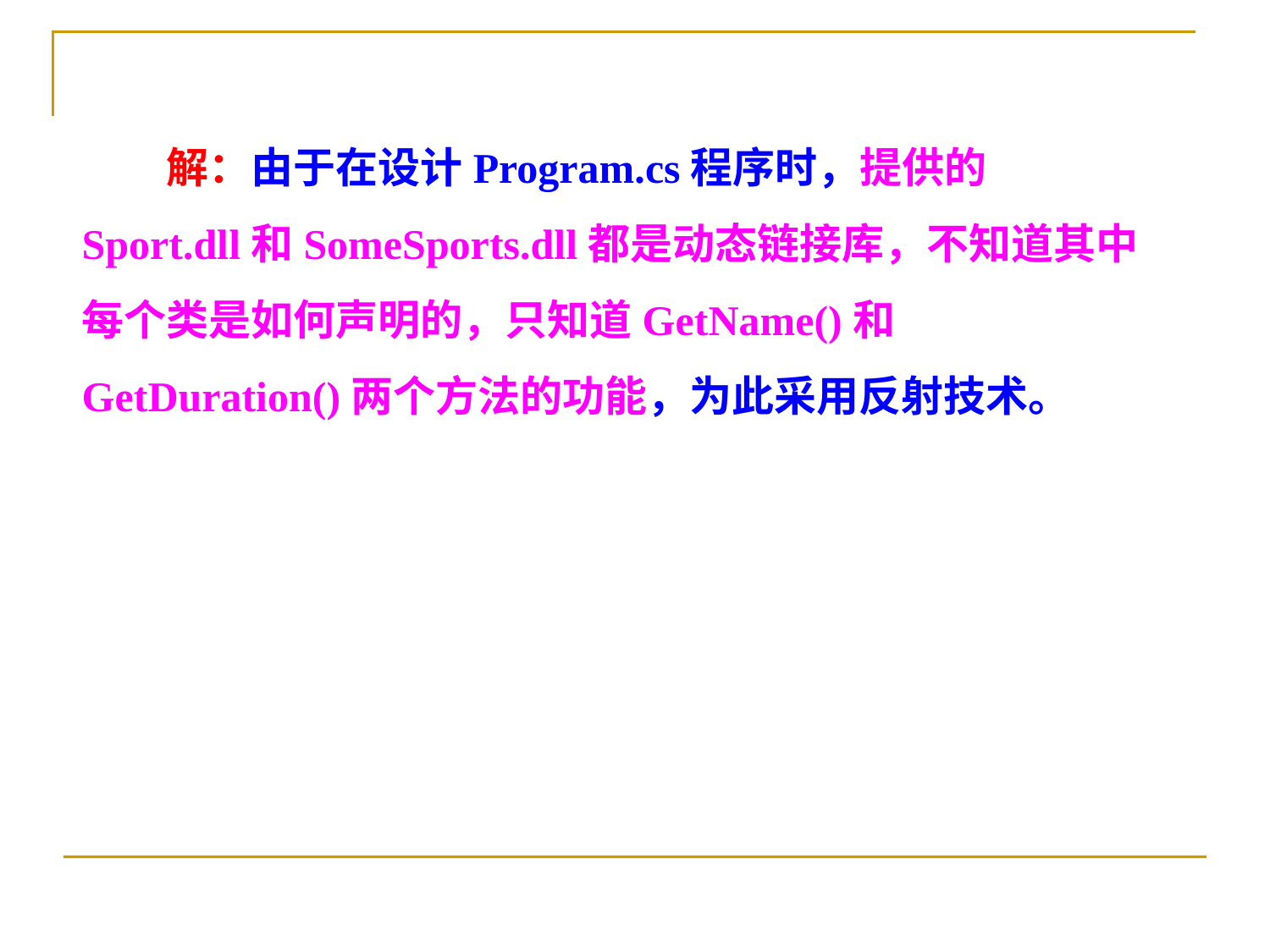

解：由于在设计Program.cs程序时，提供的Sport.dll和SomeSports.dll都是动态链接库，不知道其中每个类是如何声明的，只知道GetName()和GetDuration()两个方法的功能，为此采用反射技术。